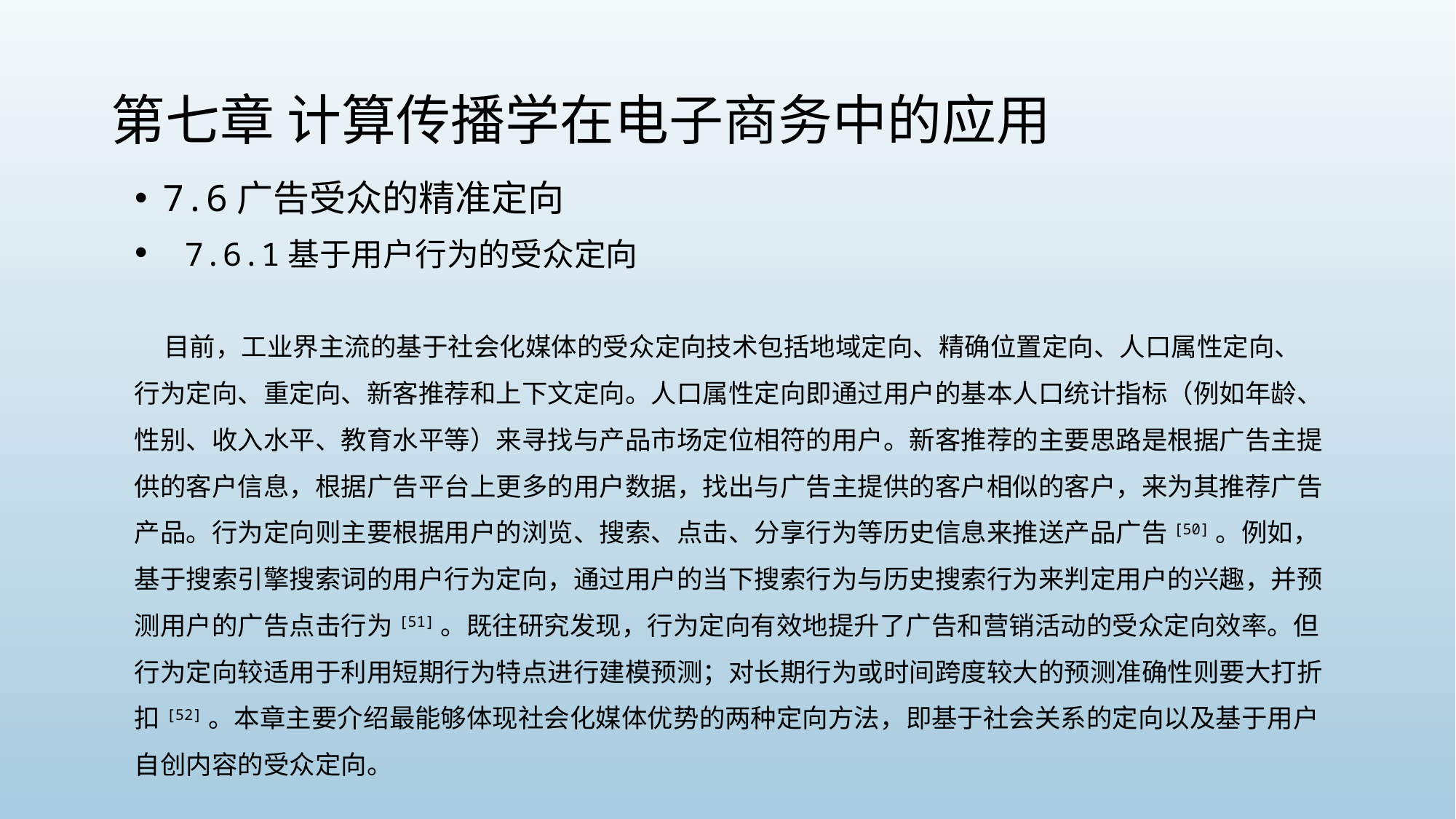

# 第七章 计算传播学在电子商务中的应用
7.6广告受众的精准定向
 7.6.1基于用户行为的受众定向
    目前，工业界主流的基于社会化媒体的受众定向技术包括地域定向、精确位置定向、人口属性定向、行为定向、重定向、新客推荐和上下文定向。人口属性定向即通过用户的基本人口统计指标（例如年龄、性别、收入水平、教育水平等）来寻找与产品市场定位相符的用户。新客推荐的主要思路是根据广告主提供的客户信息，根据广告平台上更多的用户数据，找出与广告主提供的客户相似的客户，来为其推荐广告产品。行为定向则主要根据用户的浏览、搜索、点击、分享行为等历史信息来推送产品广告[50]。例如，基于搜索引擎搜索词的用户行为定向，通过用户的当下搜索行为与历史搜索行为来判定用户的兴趣，并预测用户的广告点击行为[51]。既往研究发现，行为定向有效地提升了广告和营销活动的受众定向效率。但行为定向较适用于利用短期行为特点进行建模预测；对长期行为或时间跨度较大的预测准确性则要大打折扣[52]。本章主要介绍最能够体现社会化媒体优势的两种定向方法，即基于社会关系的定向以及基于用户自创内容的受众定向。